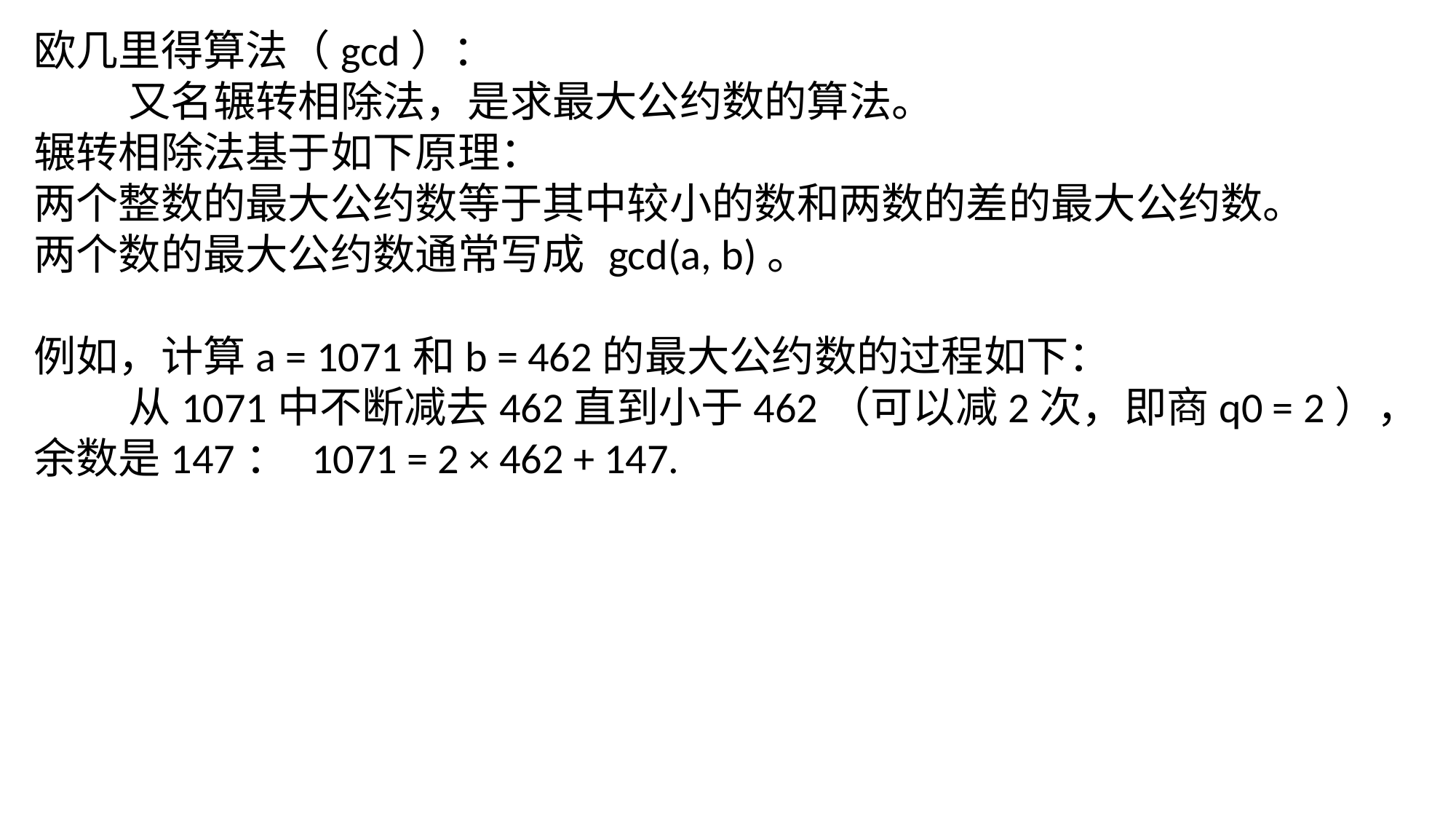

欧几里得算法（gcd）：
  又名辗转相除法，是求最大公约数的算法。
辗转相除法基于如下原理：
两个整数的最大公约数等于其中较小的数和两数的差的最大公约数。
两个数的最大公约数通常写成 gcd(a, b)。

例如，计算a = 1071和b = 462的最大公约数的过程如下：
  从1071中不断减去462直到小于462（可以减2次，即商q0 = 2），
余数是147： 1071 = 2 × 462 + 147.